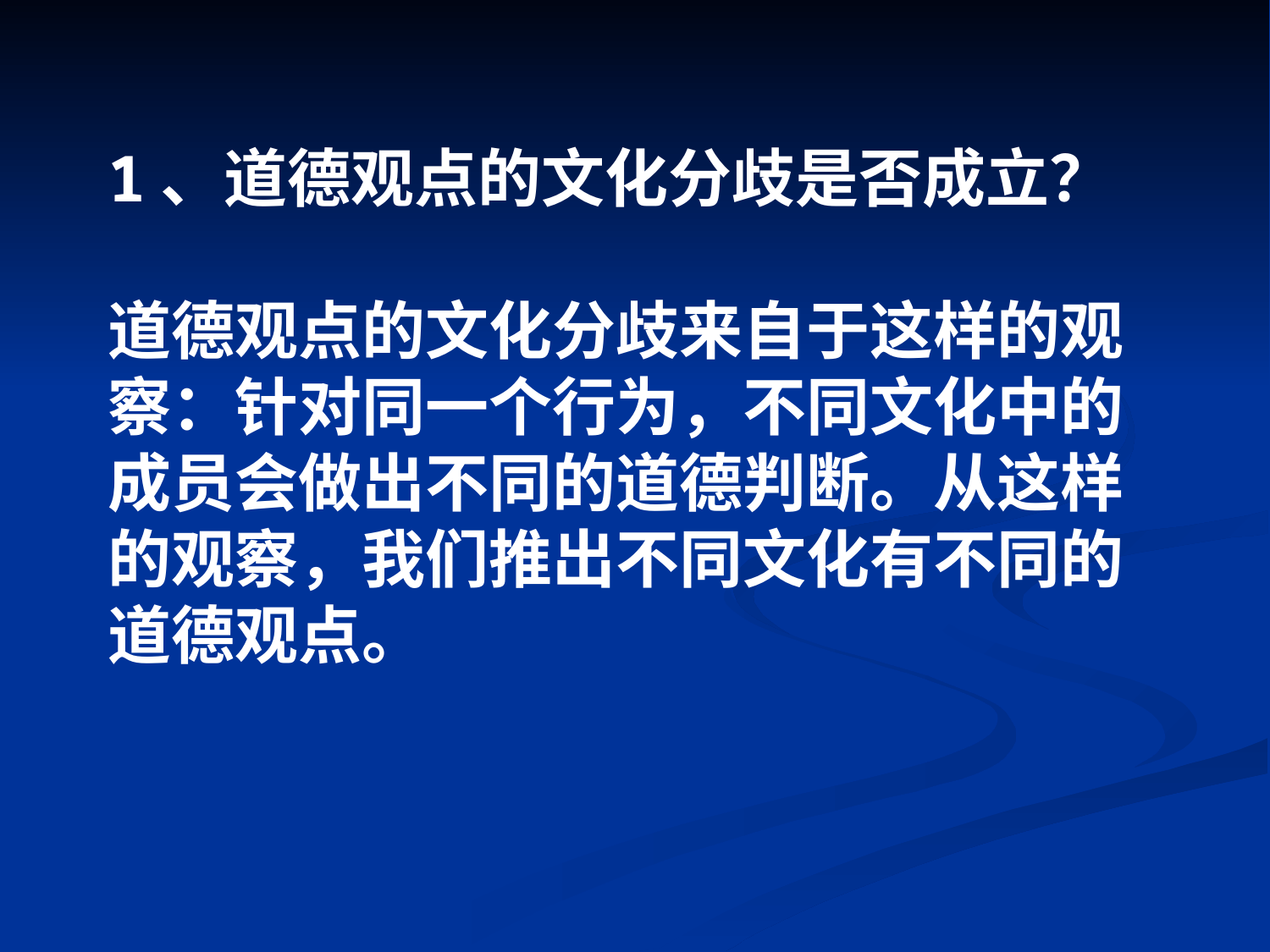

1、道德观点的文化分歧是否成立？

道德观点的文化分歧来自于这样的观察：针对同一个行为，不同文化中的成员会做出不同的道德判断。从这样的观察，我们推出不同文化有不同的道德观点。